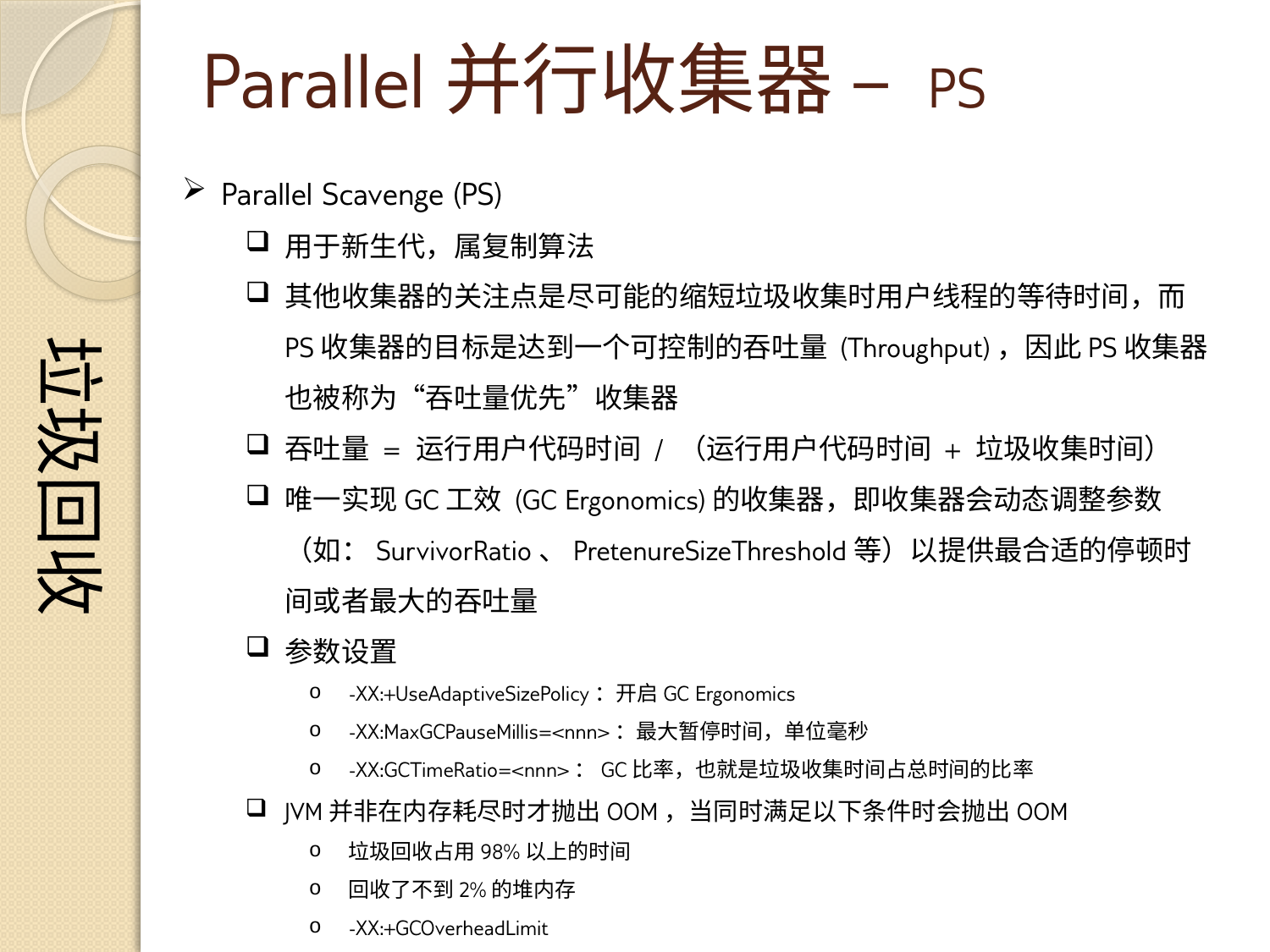

垃圾回收
# Parallel并行收集器 – PS
Parallel Scavenge (PS)
用于新生代，属复制算法
其他收集器的关注点是尽可能的缩短垃圾收集时用户线程的等待时间，而PS收集器的目标是达到一个可控制的吞吐量 (Throughput)，因此PS收集器也被称为“吞吐量优先”收集器
吞吐量 = 运行用户代码时间 / （运行用户代码时间 + 垃圾收集时间）
唯一实现GC工效 (GC Ergonomics)的收集器，即收集器会动态调整参数（如：SurvivorRatio、PretenureSizeThreshold等）以提供最合适的停顿时间或者最大的吞吐量
参数设置
-XX:+UseAdaptiveSizePolicy：开启GC Ergonomics
-XX:MaxGCPauseMillis=<nnn>：最大暂停时间，单位毫秒
-XX:GCTimeRatio=<nnn>：GC比率，也就是垃圾收集时间占总时间的比率
JVM并非在内存耗尽时才抛出OOM，当同时满足以下条件时会抛出OOM
垃圾回收占用98%以上的时间
回收了不到2%的堆内存
-XX:+GCOverheadLimit